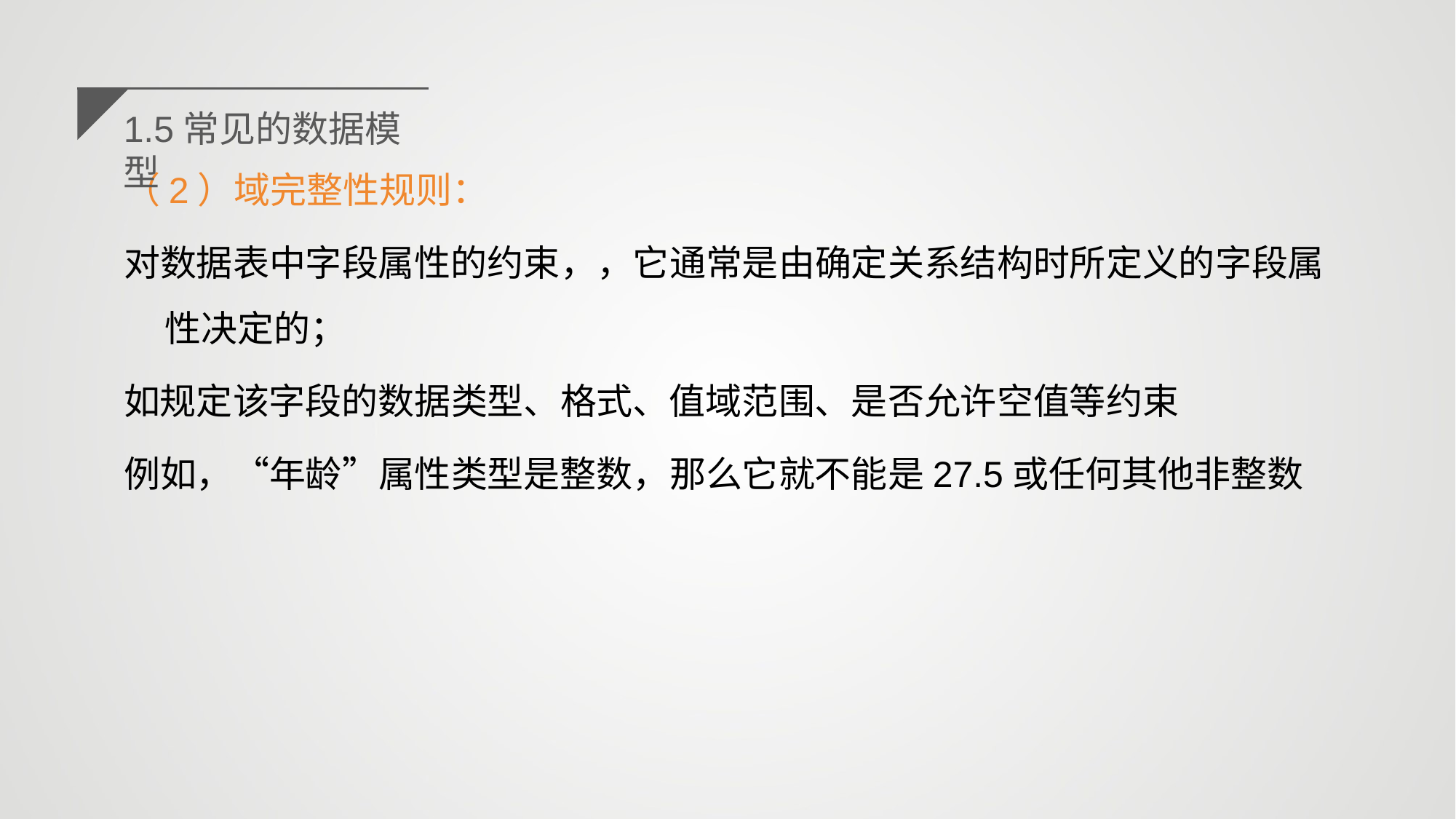

1.5常见的数据模型
（2）域完整性规则：
对数据表中字段属性的约束，，它通常是由确定关系结构时所定义的字段属性决定的；
如规定该字段的数据类型、格式、值域范围、是否允许空值等约束
例如，“年龄”属性类型是整数，那么它就不能是27.5或任何其他非整数